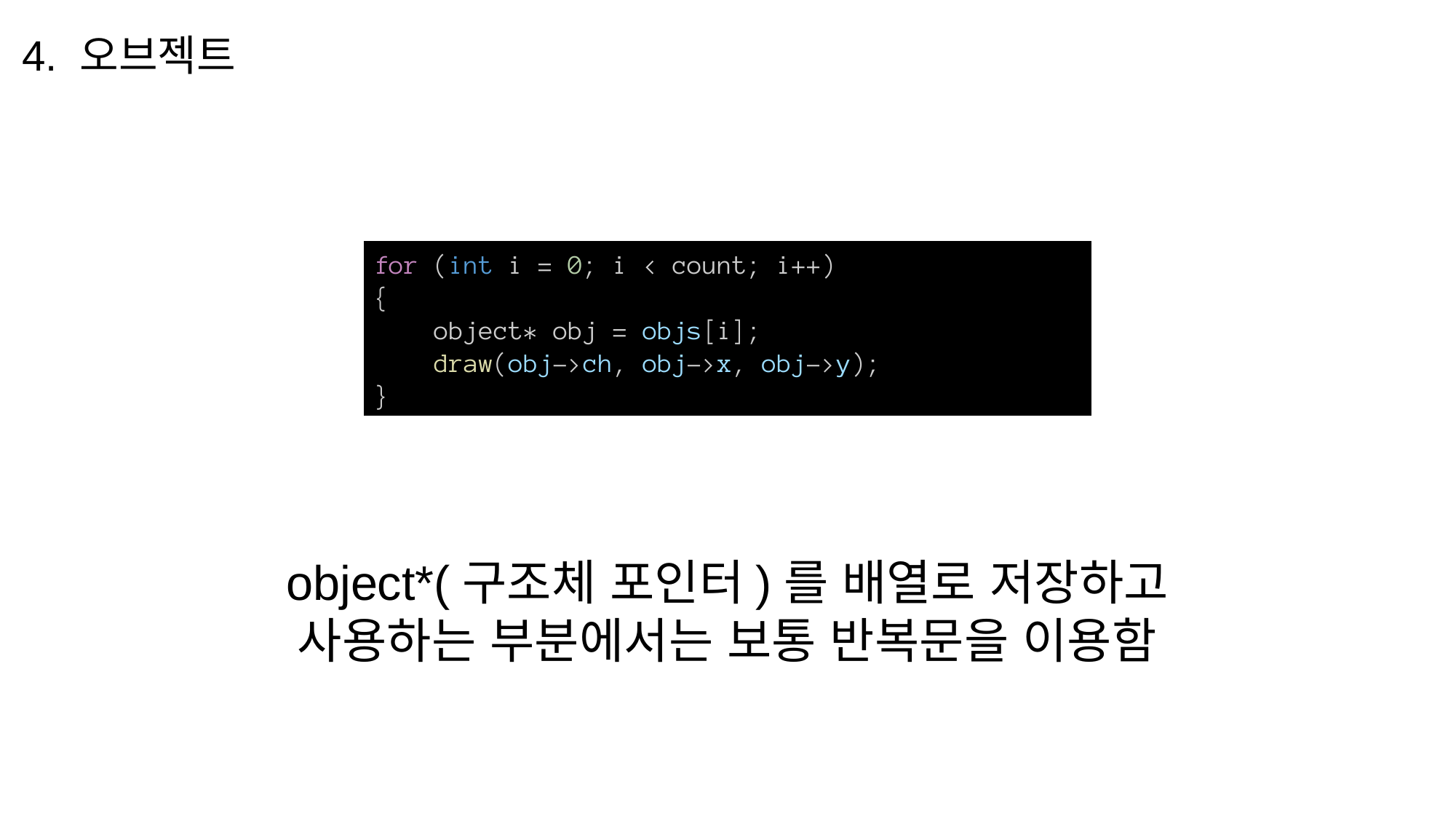

4. 오브젝트
for (int i = 0; i < count; i++)
{
    object* obj = objs[i];
    draw(obj->ch, obj->x, obj->y);
}
object*(구조체 포인터)를 배열로 저장하고
사용하는 부분에서는 보통 반복문을 이용함